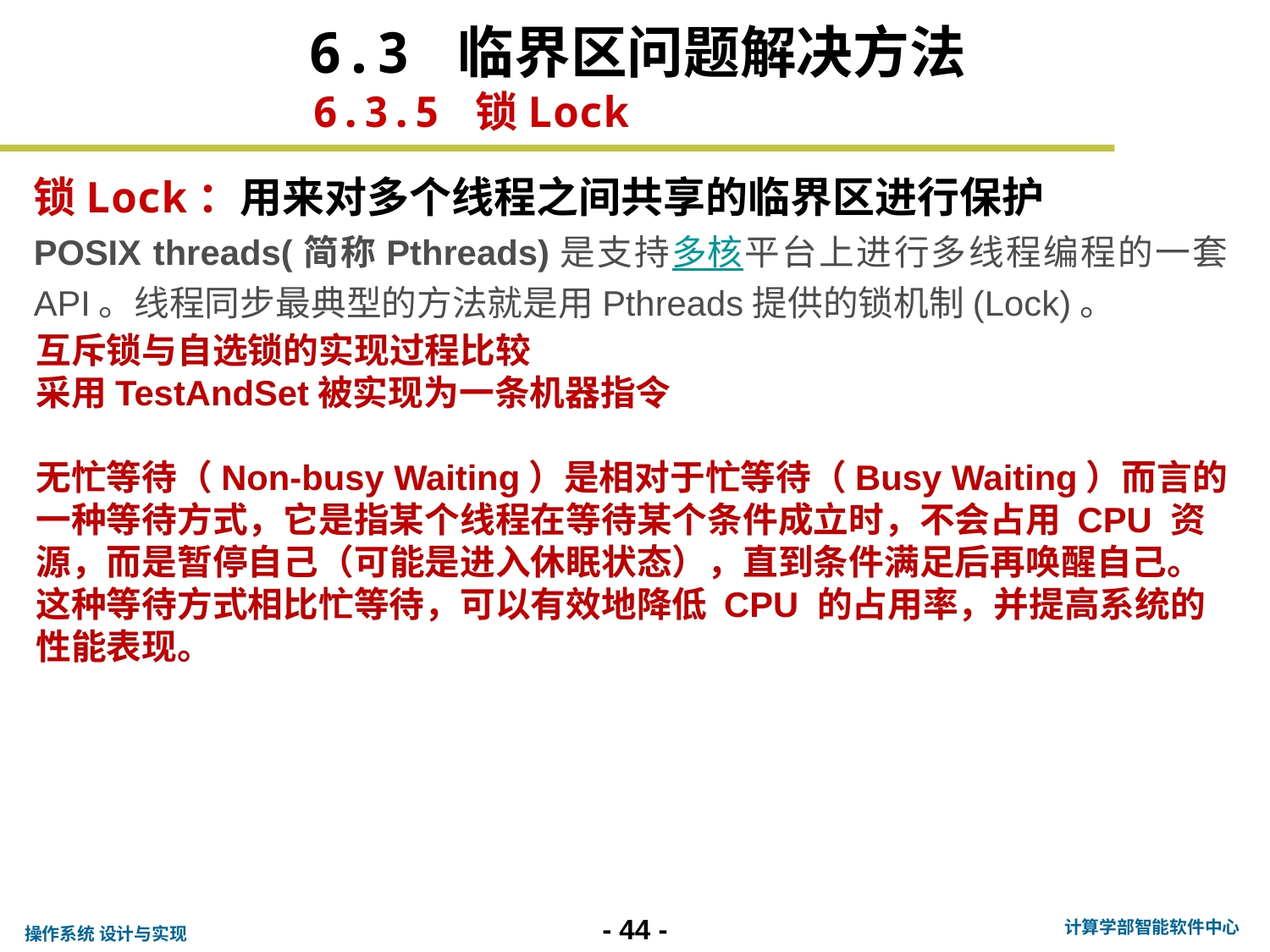

6.3 临界区问题解决方法
6.3.5 锁Lock
锁Lock：用来对多个线程之间共享的临界区进行保护
POSIX threads(简称Pthreads)是支持多核平台上进行多线程编程的一套API。线程同步最典型的方法就是用Pthreads提供的锁机制(Lock)。
互斥锁与自选锁的实现过程比较
采用TestAndSet被实现为一条机器指令

无忙等待（Non-busy Waiting）是相对于忙等待（Busy Waiting）而言的一种等待方式，它是指某个线程在等待某个条件成立时，不会占用 CPU 资源，而是暂停自己（可能是进入休眠状态），直到条件满足后再唤醒自己。这种等待方式相比忙等待，可以有效地降低 CPU 的占用率，并提高系统的性能表现。